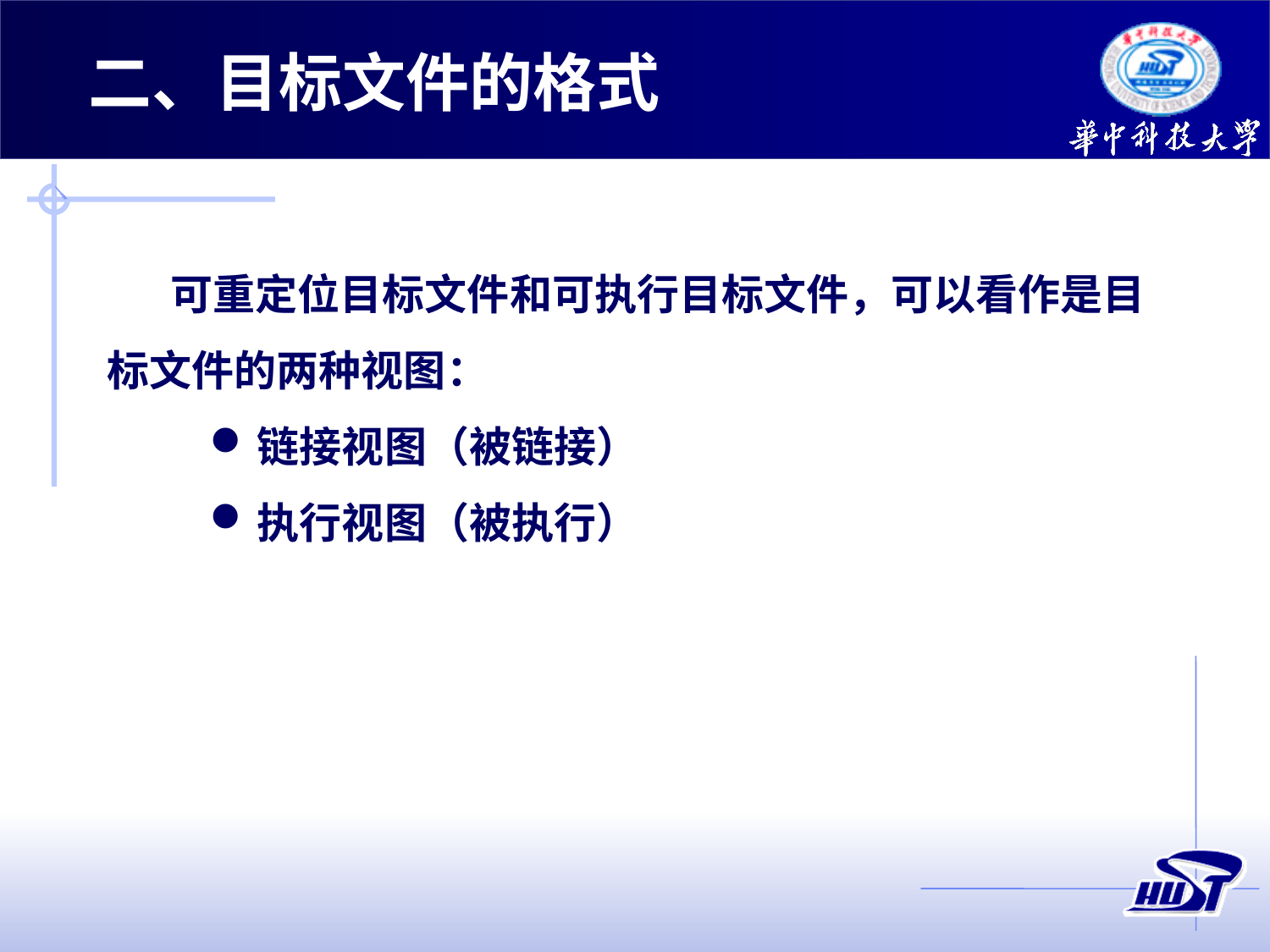

二、目标文件的格式
可重定位目标文件和可执行目标文件，可以看作是目标文件的两种视图：
链接视图（被链接）
执行视图（被执行）